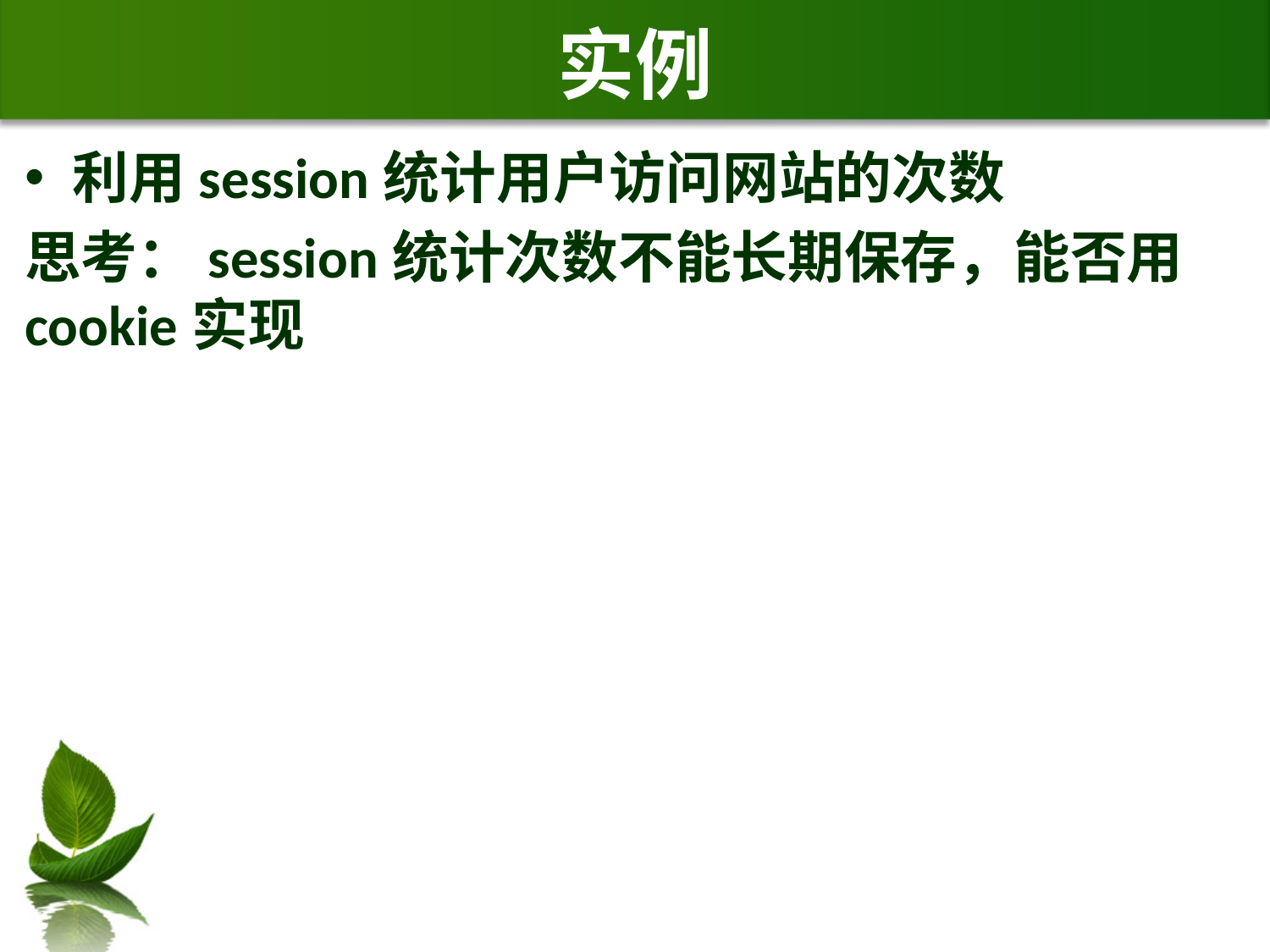

# 实例
利用session统计用户访问网站的次数
思考：session统计次数不能长期保存，能否用cookie实现